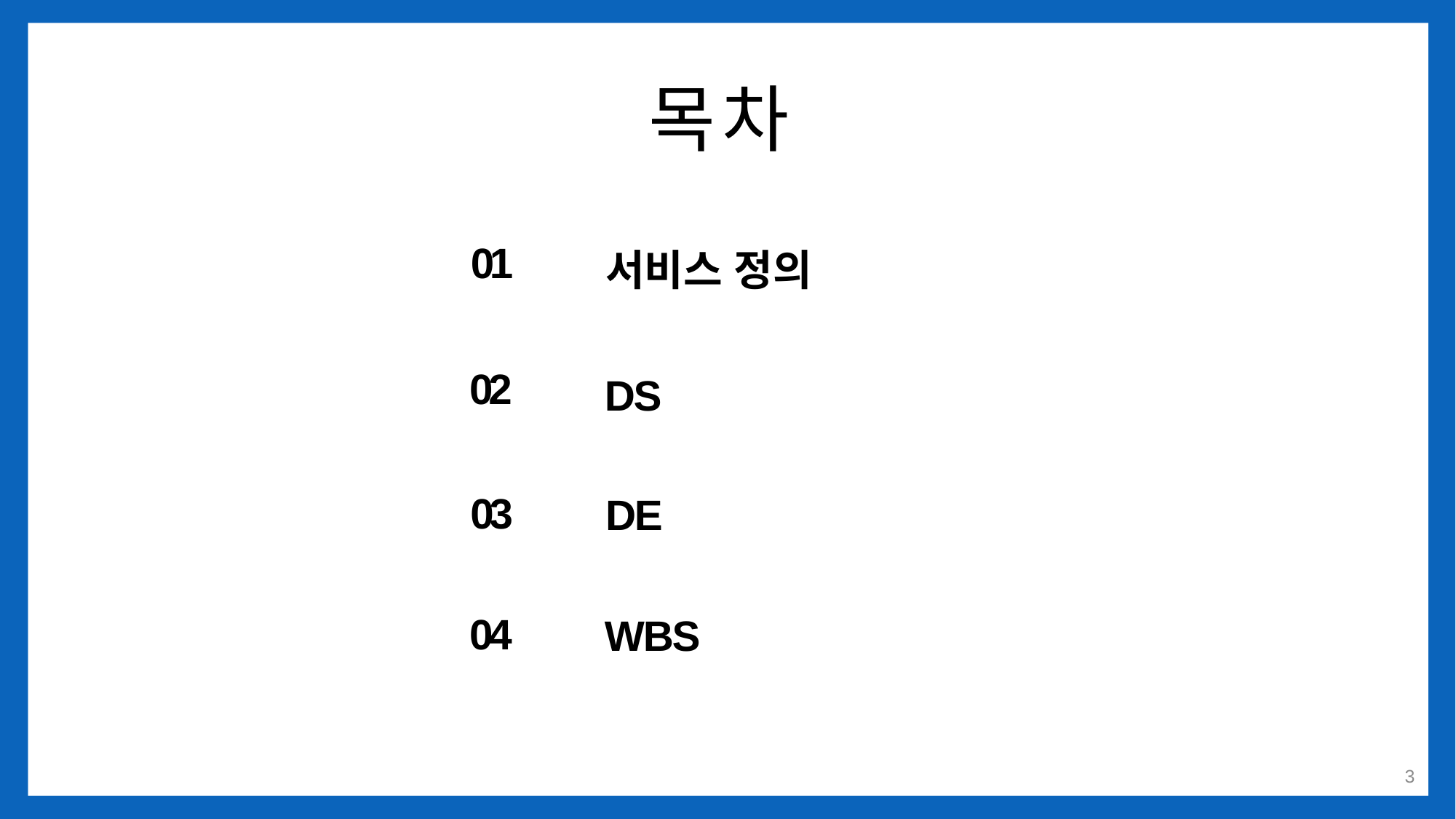

# 목   차
01
서비스 정의

02
DS
03
DE
04
WBS
3